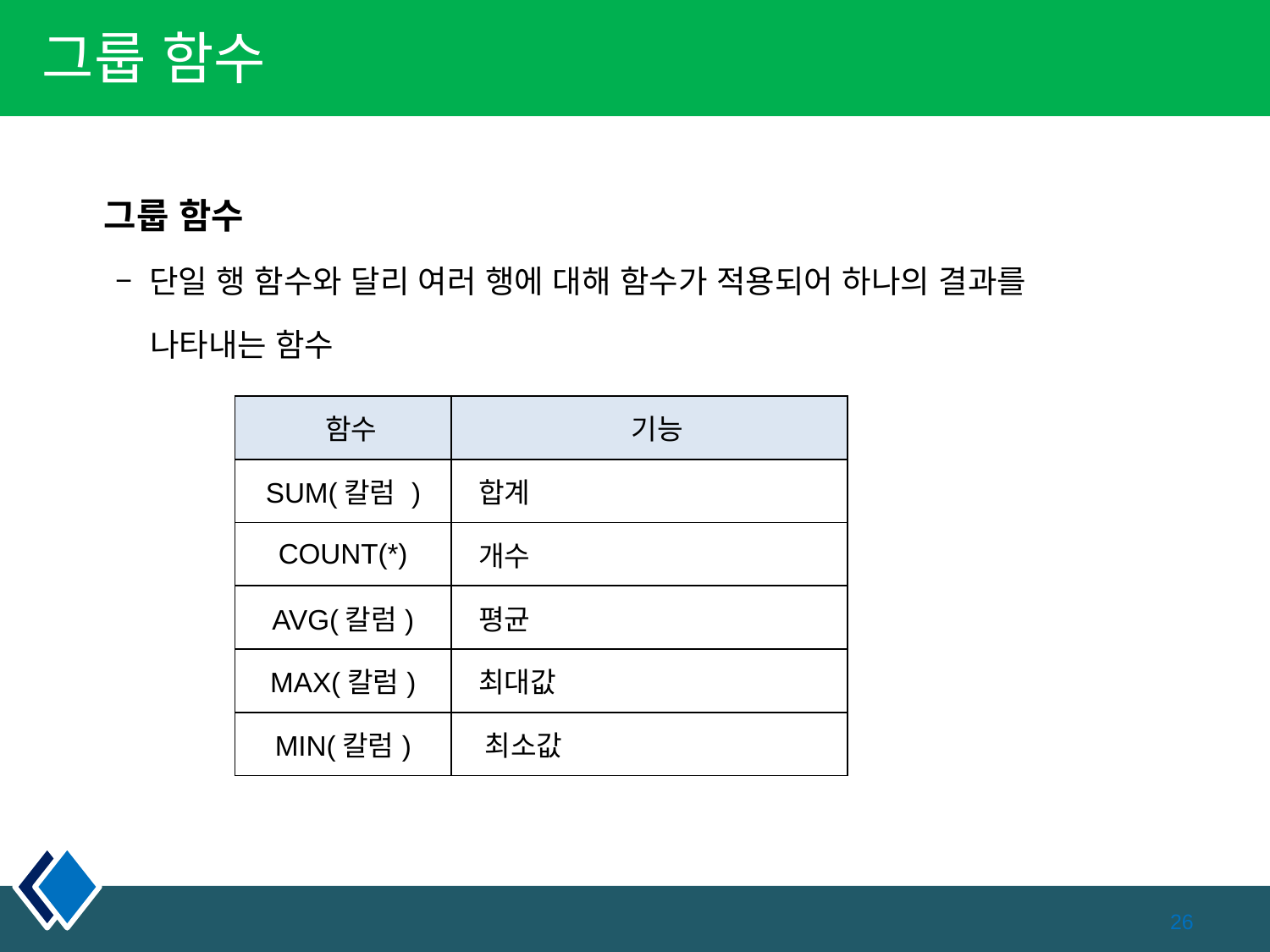

# 그룹 함수
 그룹 함수
   – 단일 행 함수와 달리 여러 행에 대해 함수가 적용되어 하나의 결과를
      나타내는 함수
| 함수 | 기능 |
| --- | --- |
| SUM(칼럼 ) | 합계 |
| COUNT(\*) | 개수 |
| AVG(칼럼) | 평균 |
| MAX(칼럼) | 최대값 |
| MIN(칼럼) | 최소값 |
26